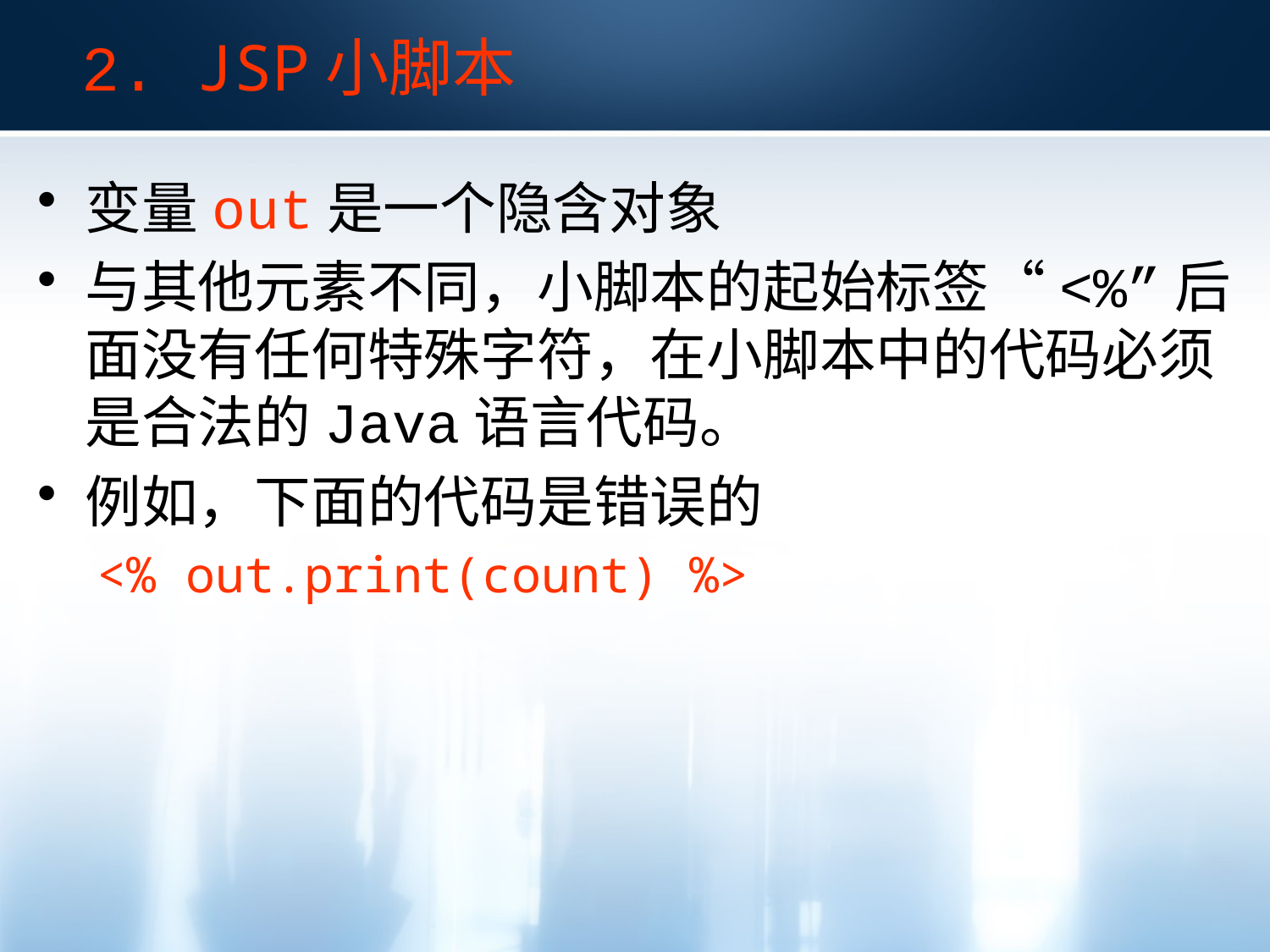

2. JSP小脚本
变量out是一个隐含对象
与其他元素不同，小脚本的起始标签“<%”后面没有任何特殊字符，在小脚本中的代码必须是合法的Java语言代码。
例如，下面的代码是错误的
  <% out.print(count) %>